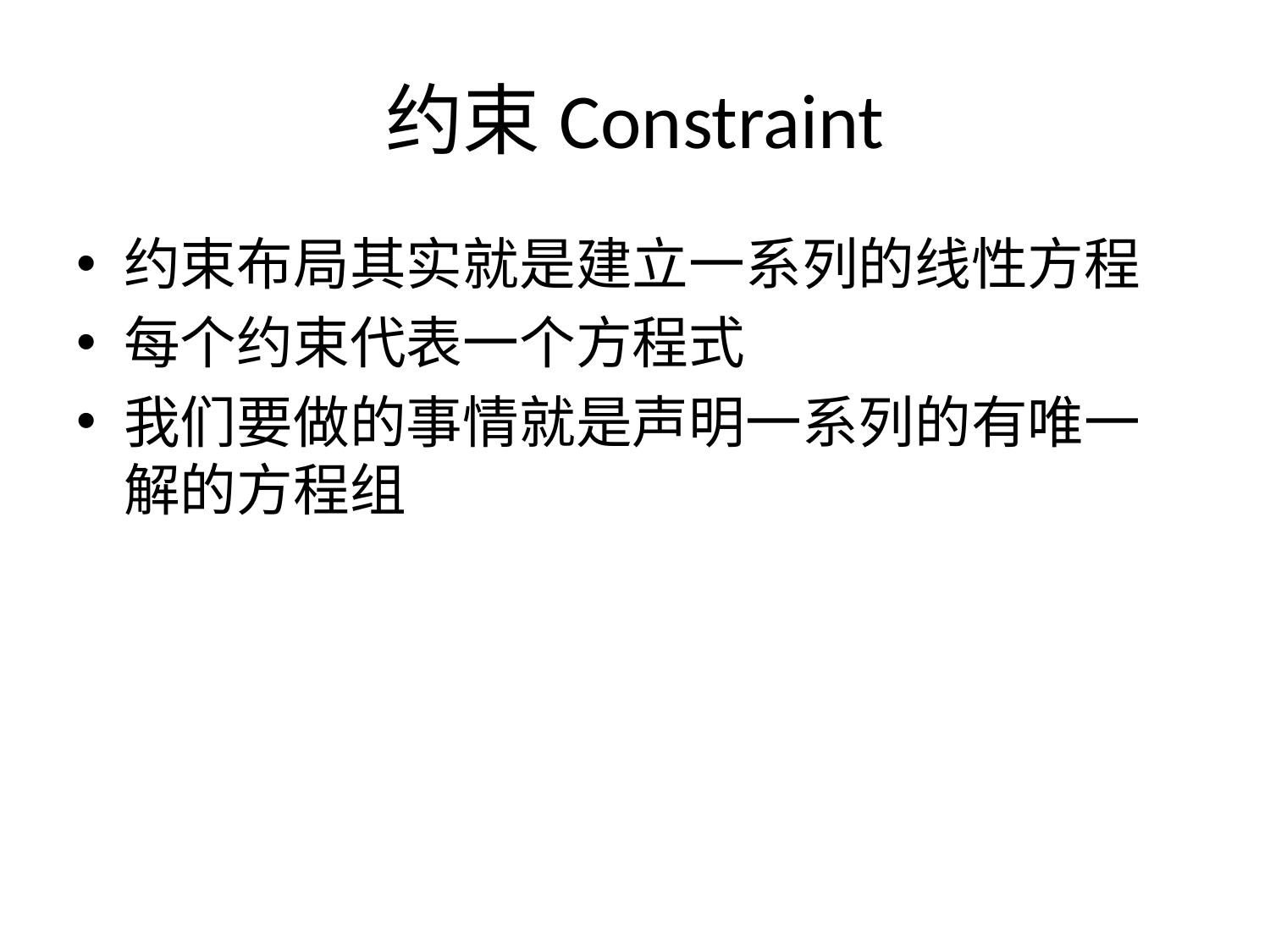

# 约束Constraint
约束布局其实就是建立一系列的线性方程
每个约束代表一个方程式
我们要做的事情就是声明一系列的有唯一解的方程组